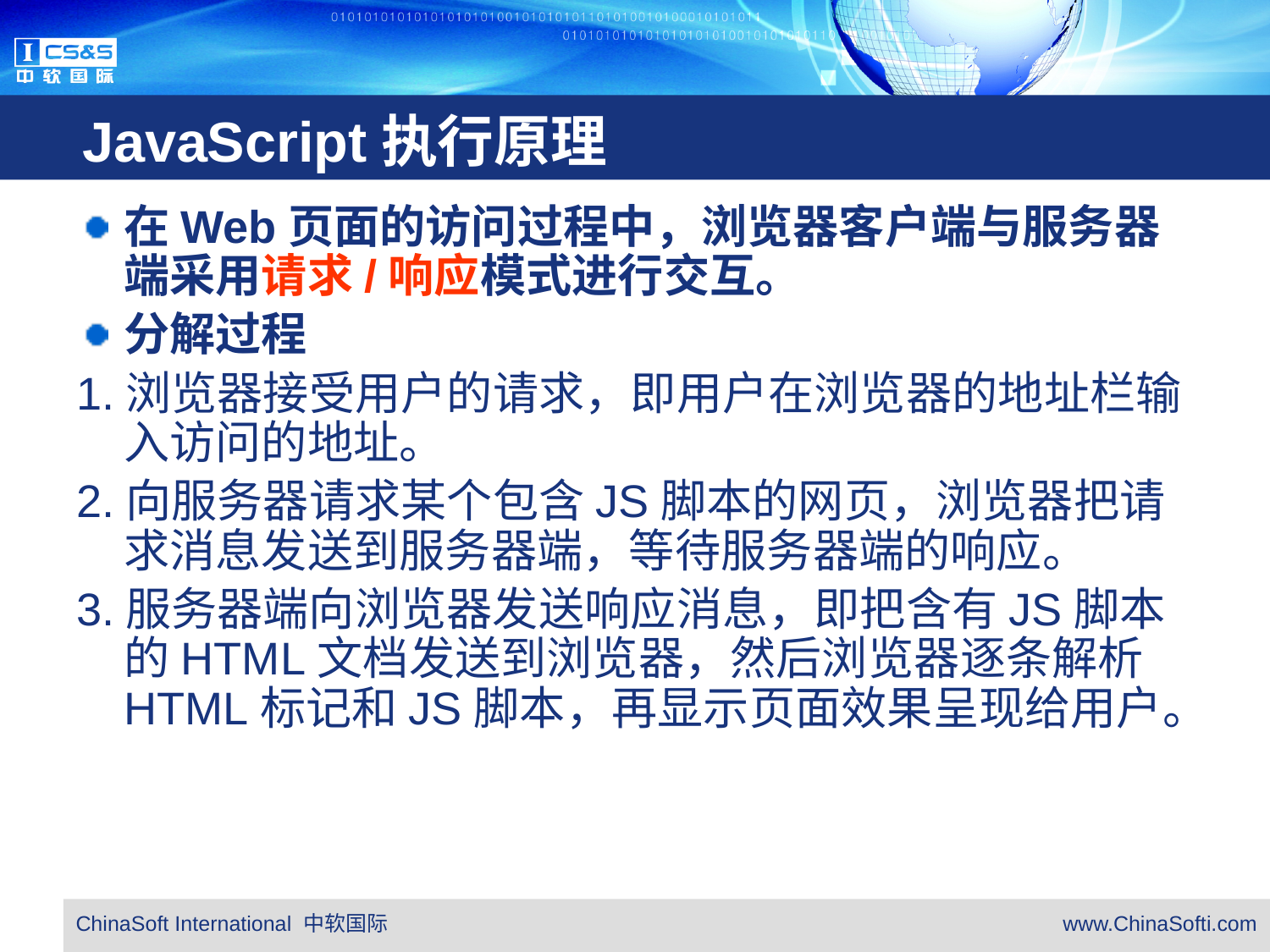

# JavaScript执行原理
在Web页面的访问过程中，浏览器客户端与服务器端采用请求/响应模式进行交互。
分解过程
1.浏览器接受用户的请求，即用户在浏览器的地址栏输入访问的地址。
2.向服务器请求某个包含JS脚本的网页，浏览器把请求消息发送到服务器端，等待服务器端的响应。
3.服务器端向浏览器发送响应消息，即把含有JS脚本的HTML文档发送到浏览器，然后浏览器逐条解析HTML标记和JS脚本，再显示页面效果呈现给用户。